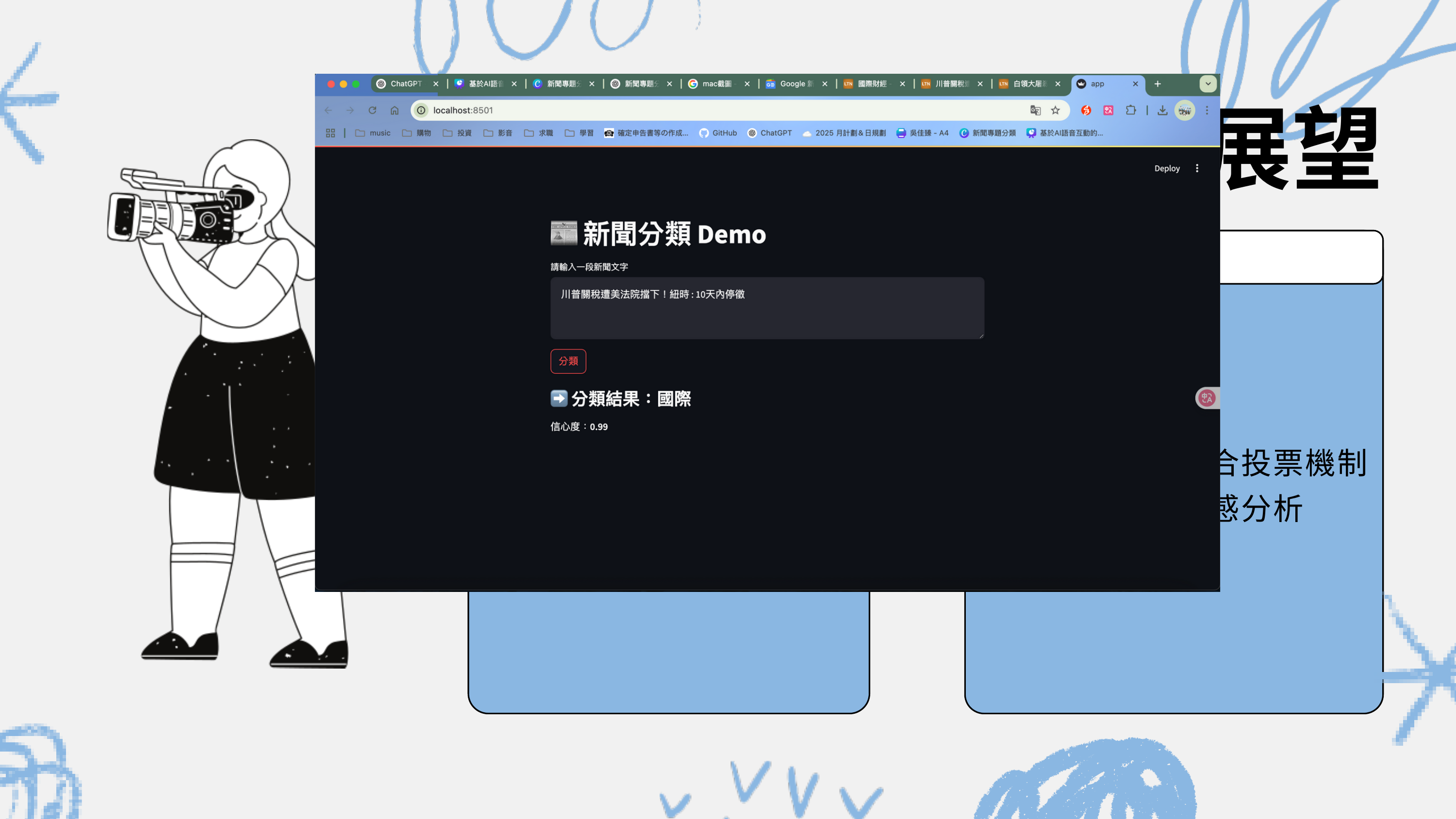

應用場景與展望

潛在應用
未來展望
新聞平台自動分類
使用者個人化推薦
公部門輿情分析工具
加入多模型融合投票機制
支援摘要與情感分析